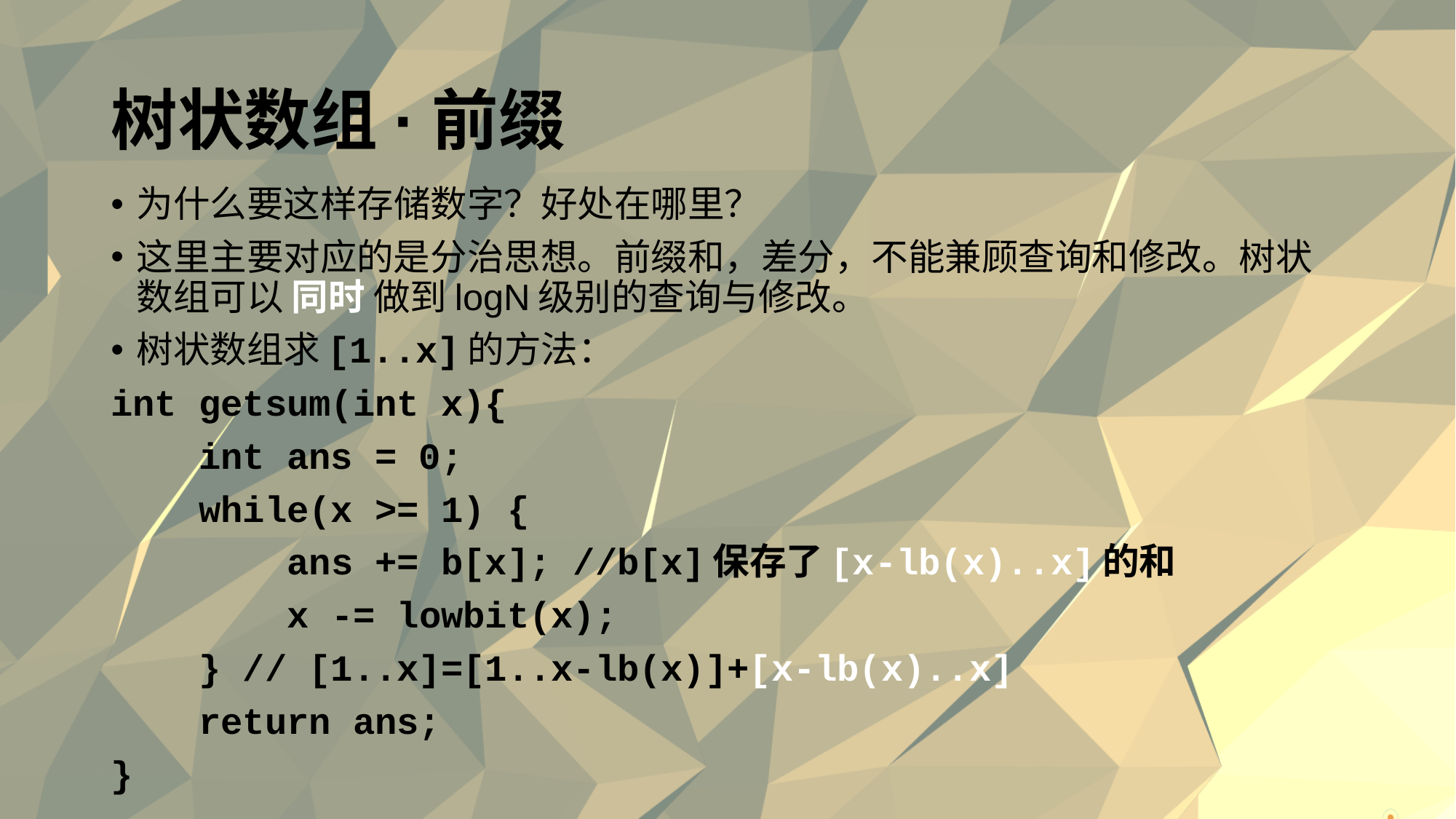

# 树状数组·前缀
为什么要这样存储数字？好处在哪里？
这里主要对应的是分治思想。前缀和，差分，不能兼顾查询和修改。树状数组可以 同时 做到logN级别的查询与修改。
树状数组求[1..x]的方法：
int getsum(int x){
    int ans = 0;
    while(x >= 1) {
        ans += b[x]; //b[x]保存了[x-lb(x)..x]的和
        x -= lowbit(x);
    } // [1..x]=[1..x-lb(x)]+[x-lb(x)..x]
    return ans;
}